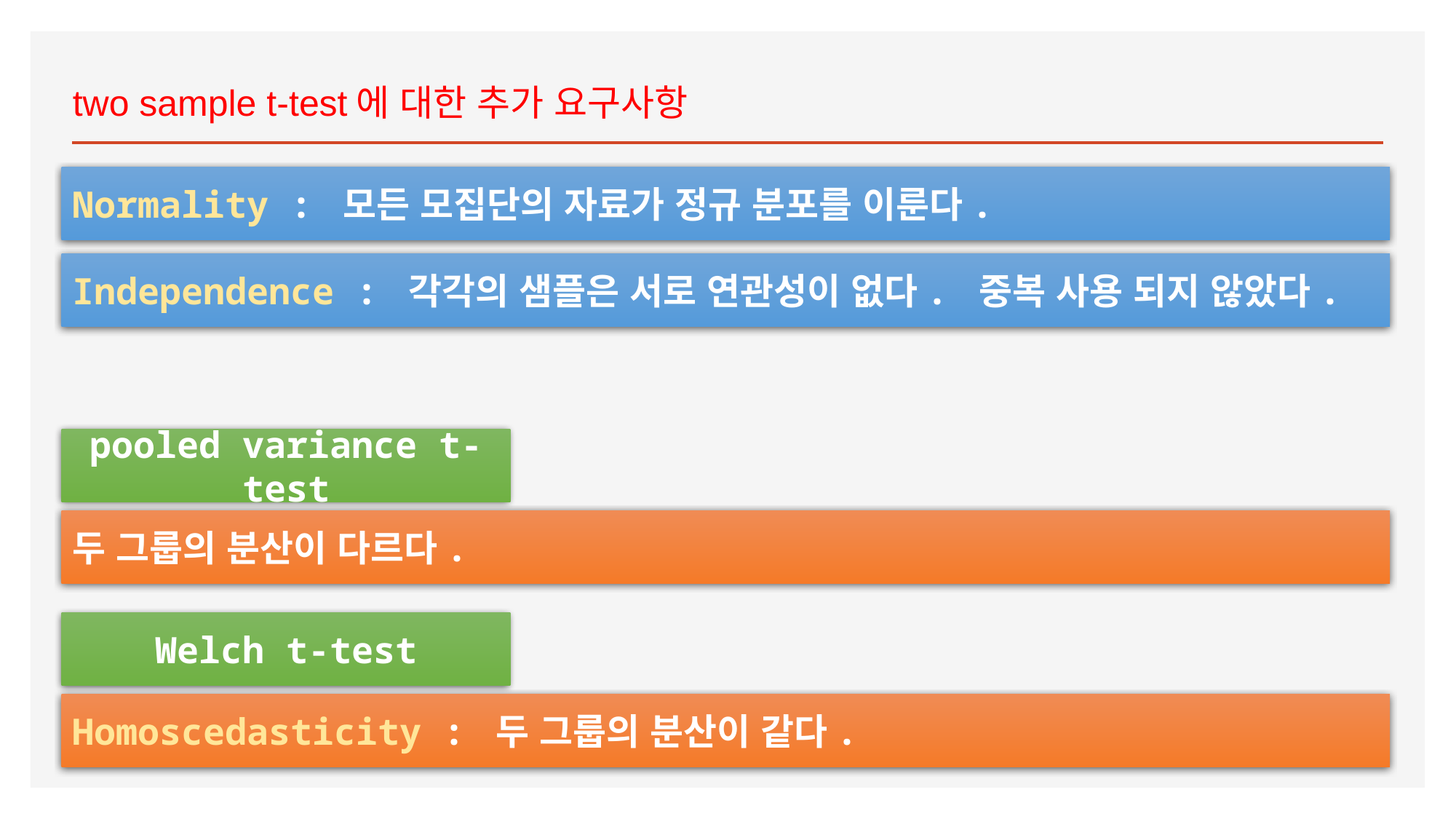

two sample t-test에 대한 추가 요구사항
Normality : 모든 모집단의 자료가 정규 분포를 이룬다.
Independence : 각각의 샘플은 서로 연관성이 없다. 중복 사용 되지 않았다.
pooled variance t-test
두 그룹의 분산이 다르다.
Welch t-test
Homoscedasticity : 두 그룹의 분산이 같다.